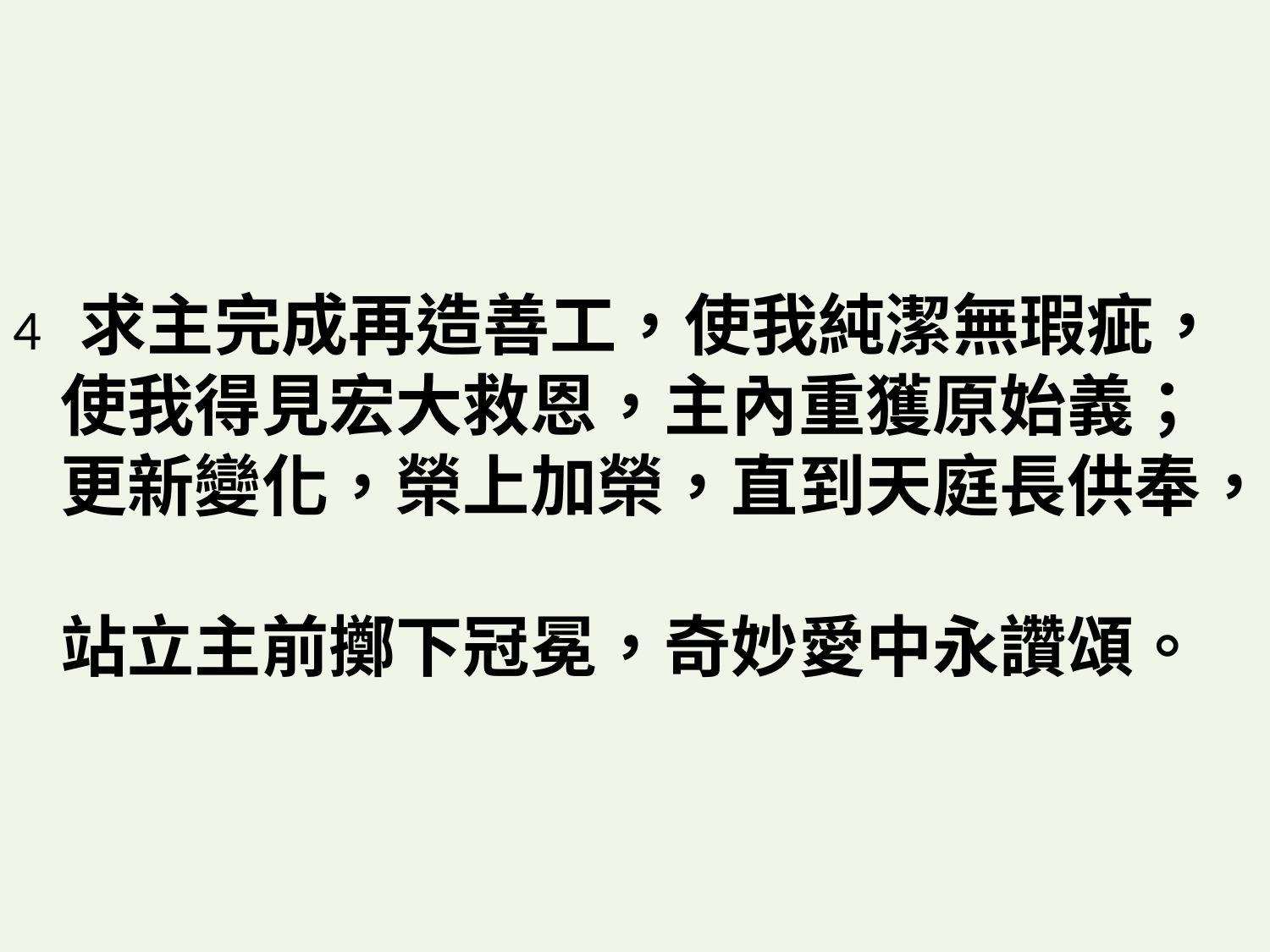

#
4  求主完成再造善工，使我純潔無瑕疵，
使我得見宏大救恩，主內重獲原始義；
更新變化，榮上加榮，直到天庭長供奉，
站立主前擲下冠冕，奇妙愛中永讚頌。